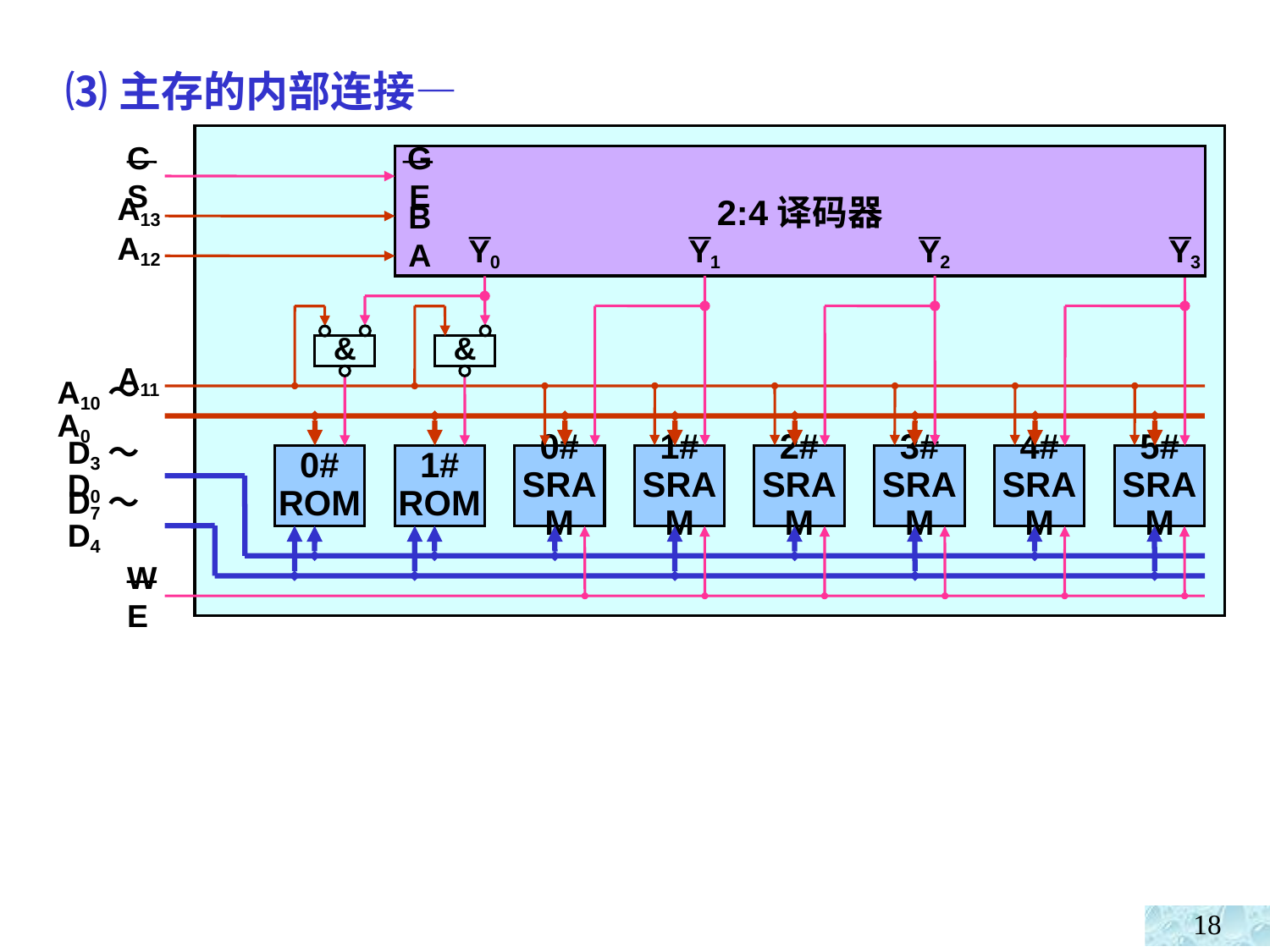

⑶主存的内部连接—

CS

A13

A12

A11

A10～A0

0#
ROM
1#
ROM
0#
SRAM
1#
SRAM
2#
SRAM
3#
SRAM
4#
SRAM
5#
SRAM
D3～D0

D7～D4

WE

2:4译码器
GE

B
A

Y0

Y1

Y2

Y3

&
&

18